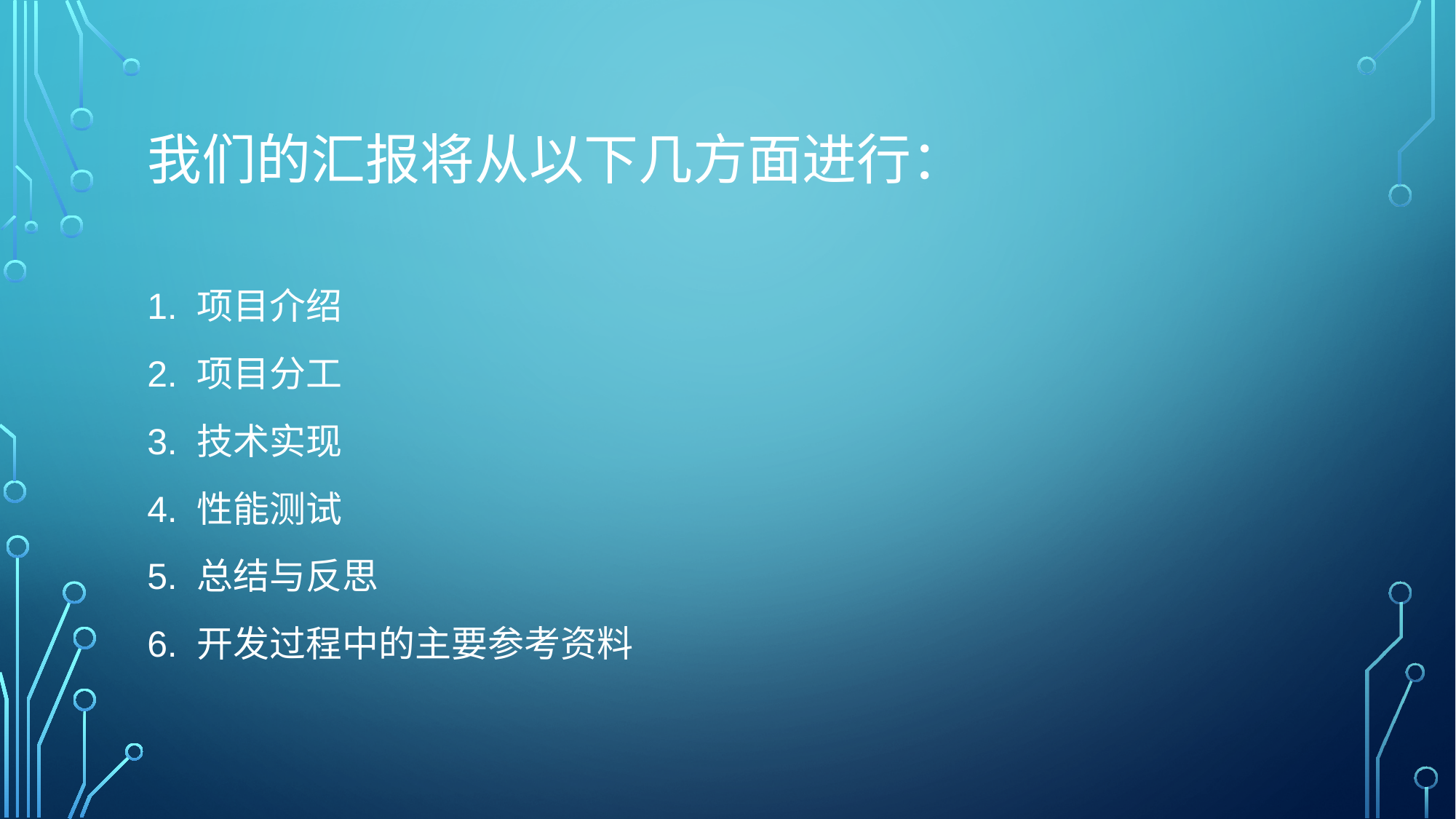

# 我们的汇报将从以下几方面进行：
1. 项目介绍
2. 项目分工
3. 技术实现
4. 性能测试
5. 总结与反思
6. 开发过程中的主要参考资料